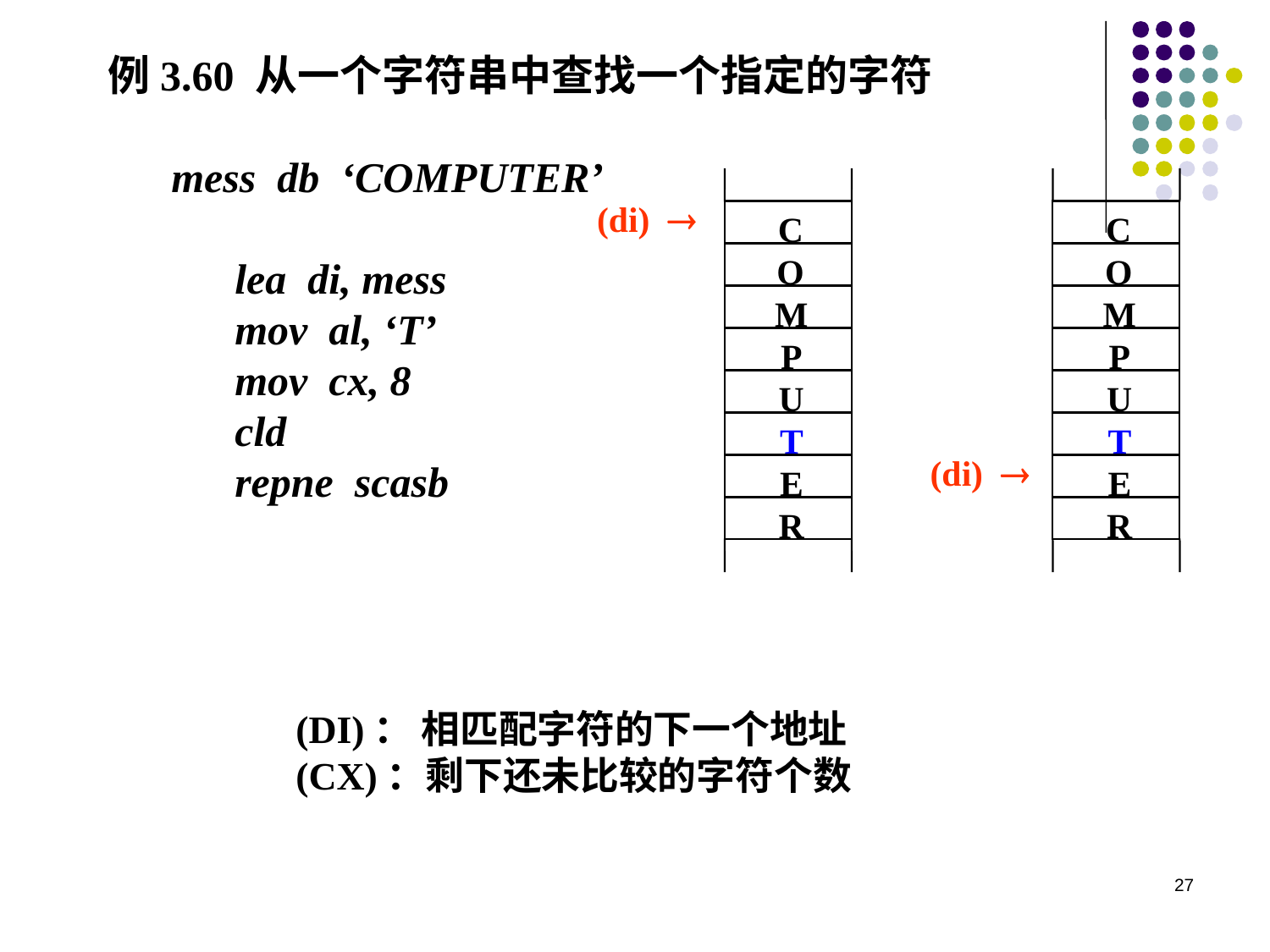

例3.60 从一个字符串中查找一个指定的字符

mess  db  ‘COMPUTER’

lea  di, mess
mov  al, ‘T’
mov  cx, 8
cld
repne  scasb

C

O

M

P

U

T

E

R

(di)  →

C

O

M

P

U

T

E

R

(di)  →
(DI)： 相匹配字符的下一个地址
(CX)：剩下还未比较的字符个数
27